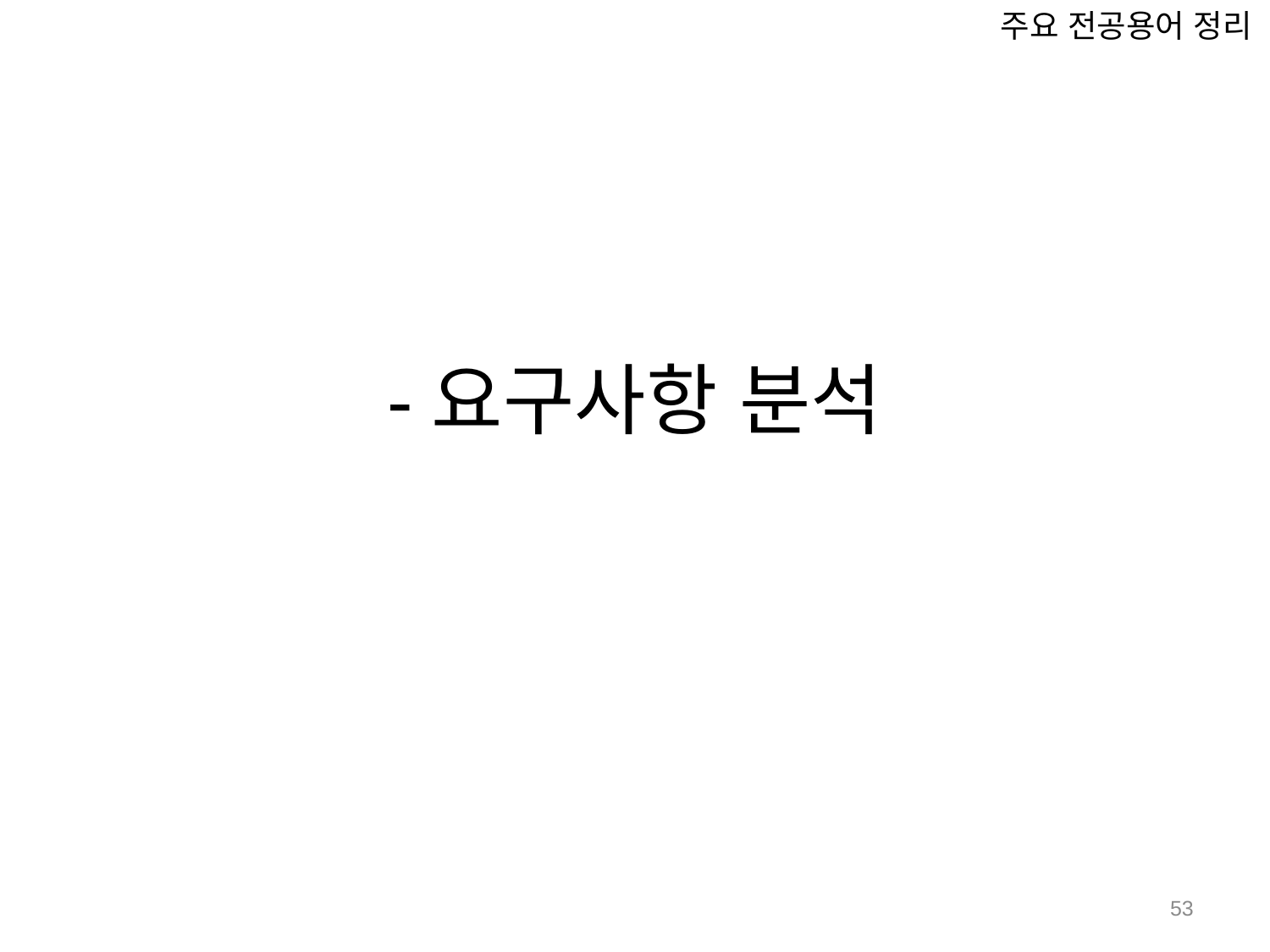

주요 전공용어 정리
# -요구사항 분석

53